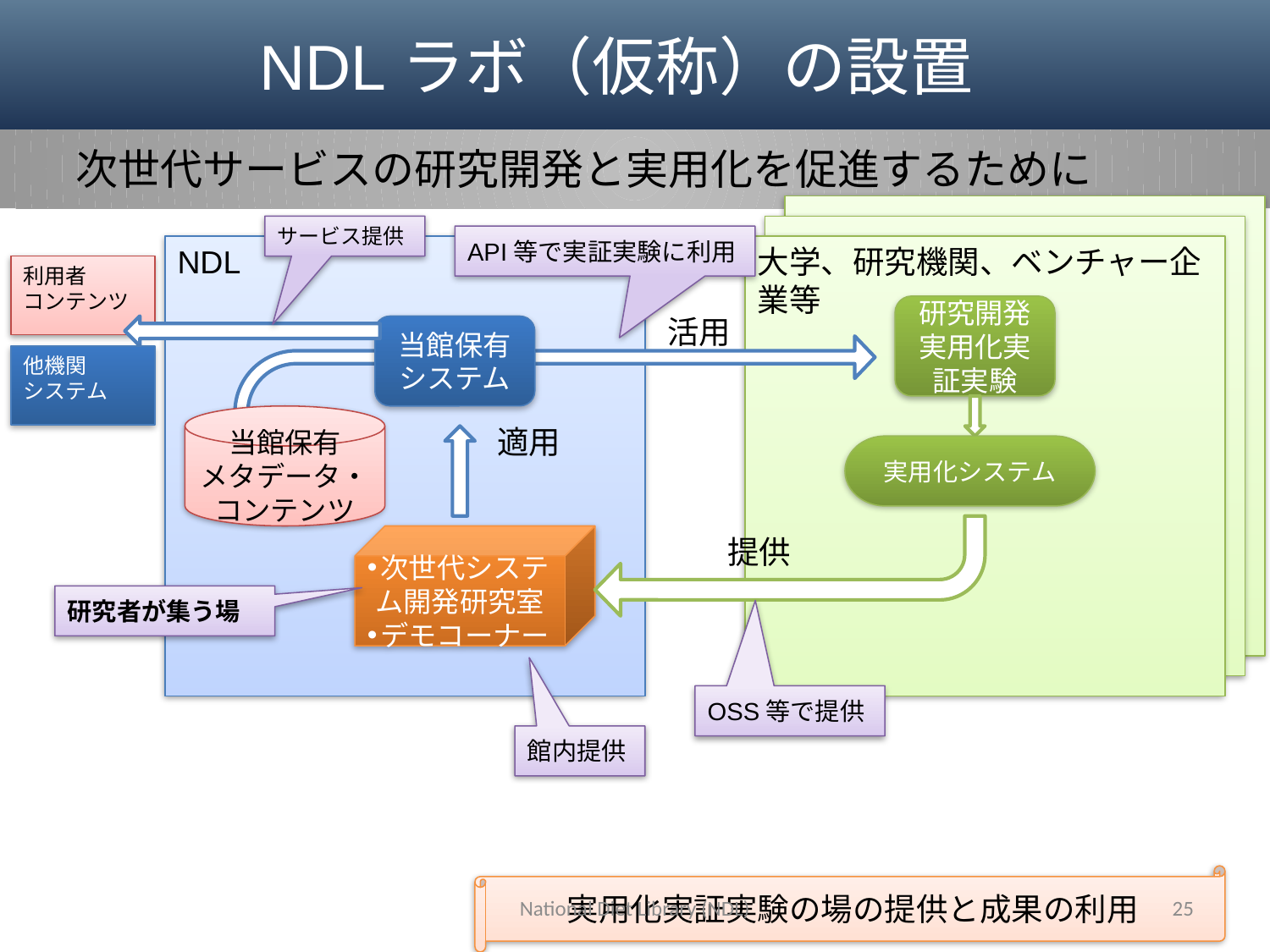

# NDLラボ（仮称）の設置
次世代サービスの研究開発と実用化を促進するために

サービス提供

API等で実証実験に利用
NDL
大学、研究機関、ベンチャー企業等
利用者
コンテンツ
研究開発
実用化実証実験
活用

当館保有システム

他機関
システム

当館保有
メタデータ・コンテンツ
適用

実用化システム

次世代システム開発研究室
デモコーナー
提供
研究者が集う場
OSS等で提供
館内提供
実用化実証実験の場の提供と成果の利用
National Diet Library (NDL)
25